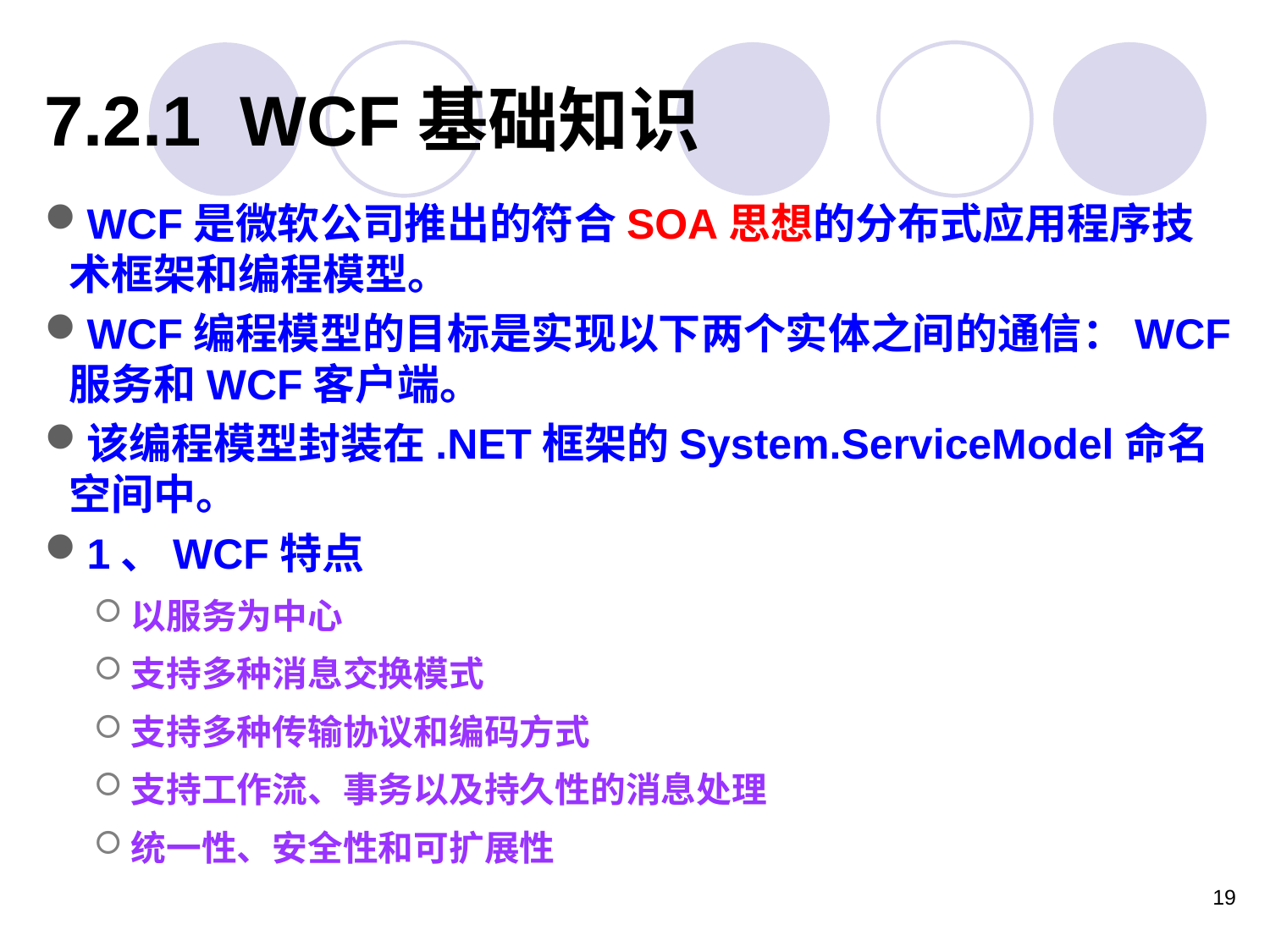

# 7.2.1  WCF基础知识
WCF是微软公司推出的符合SOA思想的分布式应用程序技术框架和编程模型。
WCF编程模型的目标是实现以下两个实体之间的通信：WCF服务和WCF客户端。
该编程模型封装在.NET框架的System.ServiceModel命名空间中。
1、WCF特点
以服务为中心
支持多种消息交换模式
支持多种传输协议和编码方式
支持工作流、事务以及持久性的消息处理
统一性、安全性和可扩展性

19